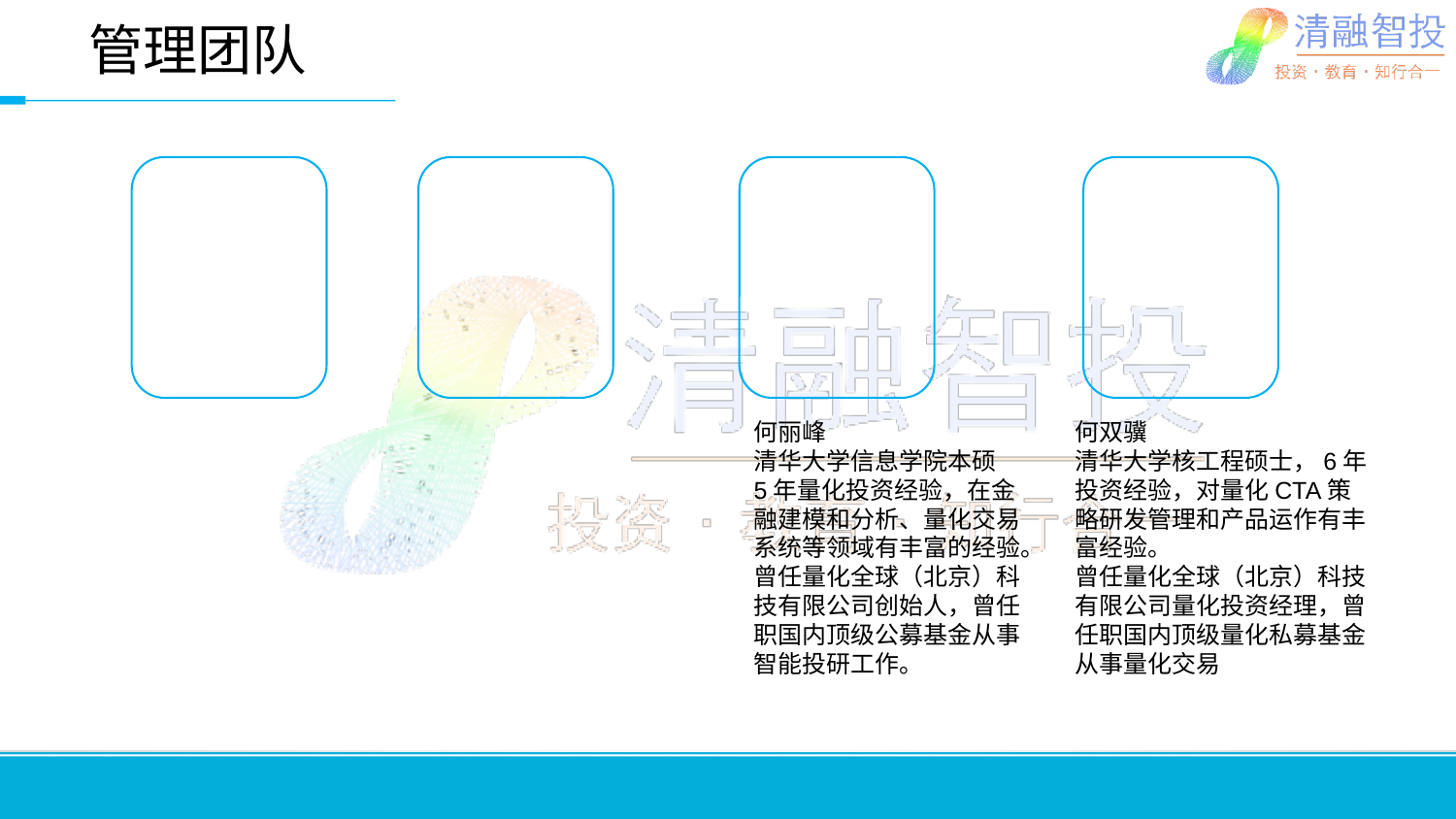

# 管理团队

何丽峰
清华大学信息学院本硕
5年量化投资经验，在金融建模和分析、量化交易系统等领域有丰富的经验。
曾任量化全球（北京）科技有限公司创始人，曾任职国内顶级公募基金从事智能投研工作。
何双骥
清华大学核工程硕士，6年投资经验，对量化CTA策略研发管理和产品运作有丰富经验。
曾任量化全球（北京）科技有限公司量化投资经理，曾任职国内顶级量化私募基金从事量化交易